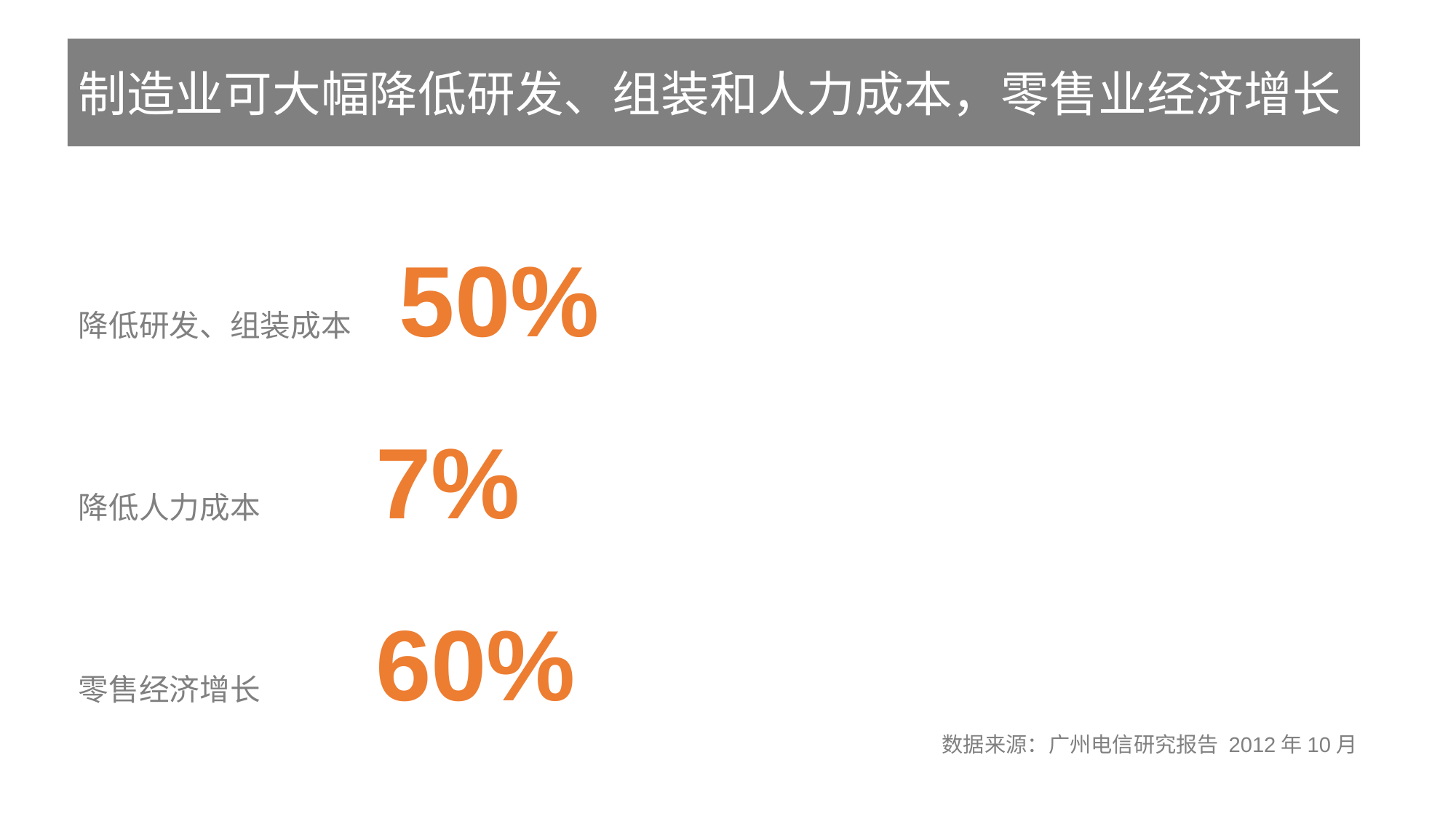

制造业可大幅降低研发、组装和人力成本，零售业经济增长
降低研发、组装成本      50%
降低人力成本                7%
零售经济增长                60%
数据来源：广州电信研究报告 2012年10月